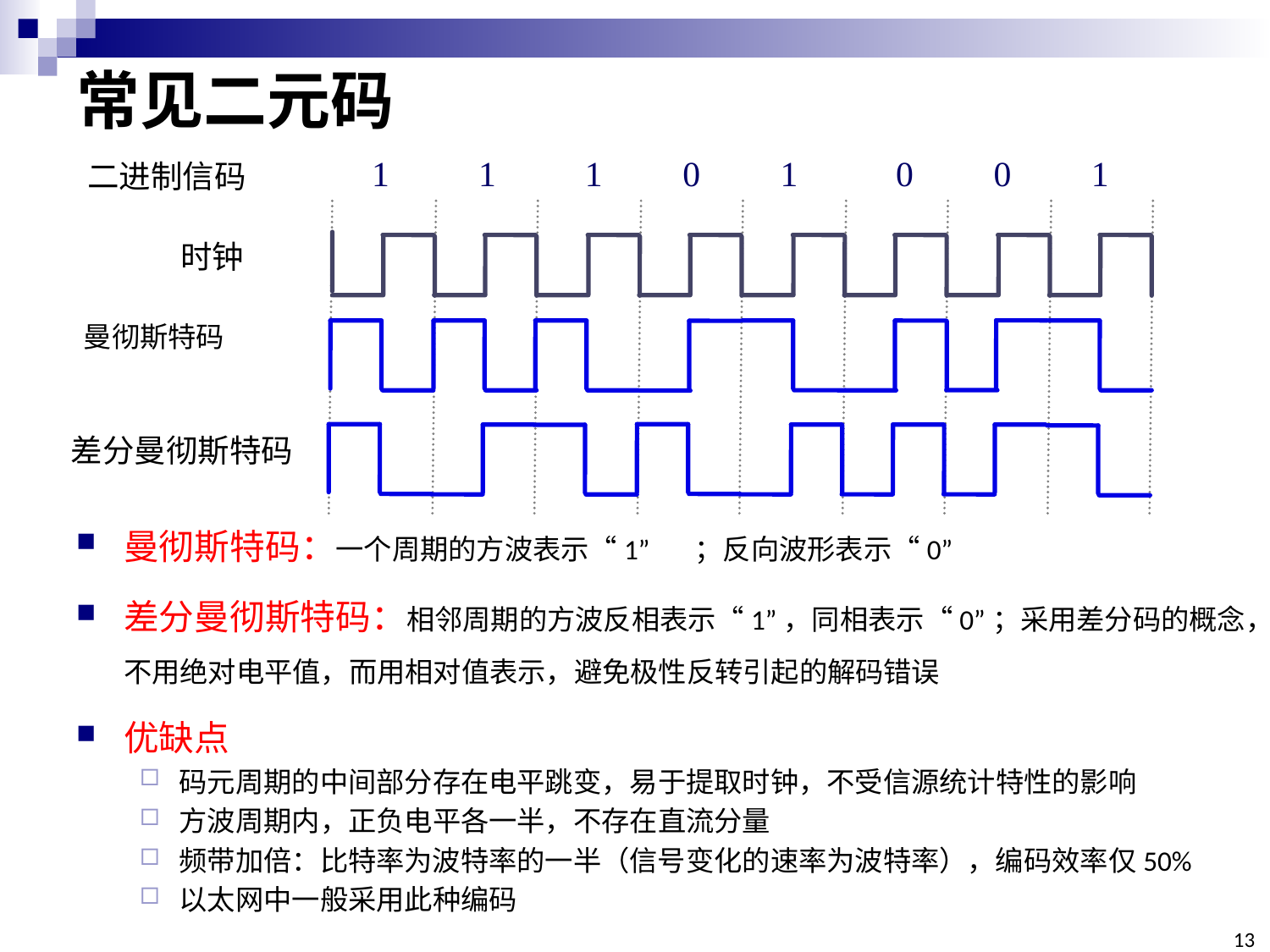

# 常见二元码
    1          1          1         0         1           0         0         1
二进制信码

时钟

曼彻斯特码

差分曼彻斯特码

曼彻斯特码：一个周期的方波表示“1”      ；反向波形表示“0”
差分曼彻斯特码：相邻周期的方波反相表示“1”，同相表示“0”；采用差分码的概念，不用绝对电平值，而用相对值表示，避免极性反转引起的解码错误
优缺点
码元周期的中间部分存在电平跳变，易于提取时钟，不受信源统计特性的影响
方波周期内，正负电平各一半，不存在直流分量
频带加倍：比特率为波特率的一半（信号变化的速率为波特率），编码效率仅50%
以太网中一般采用此种编码
13